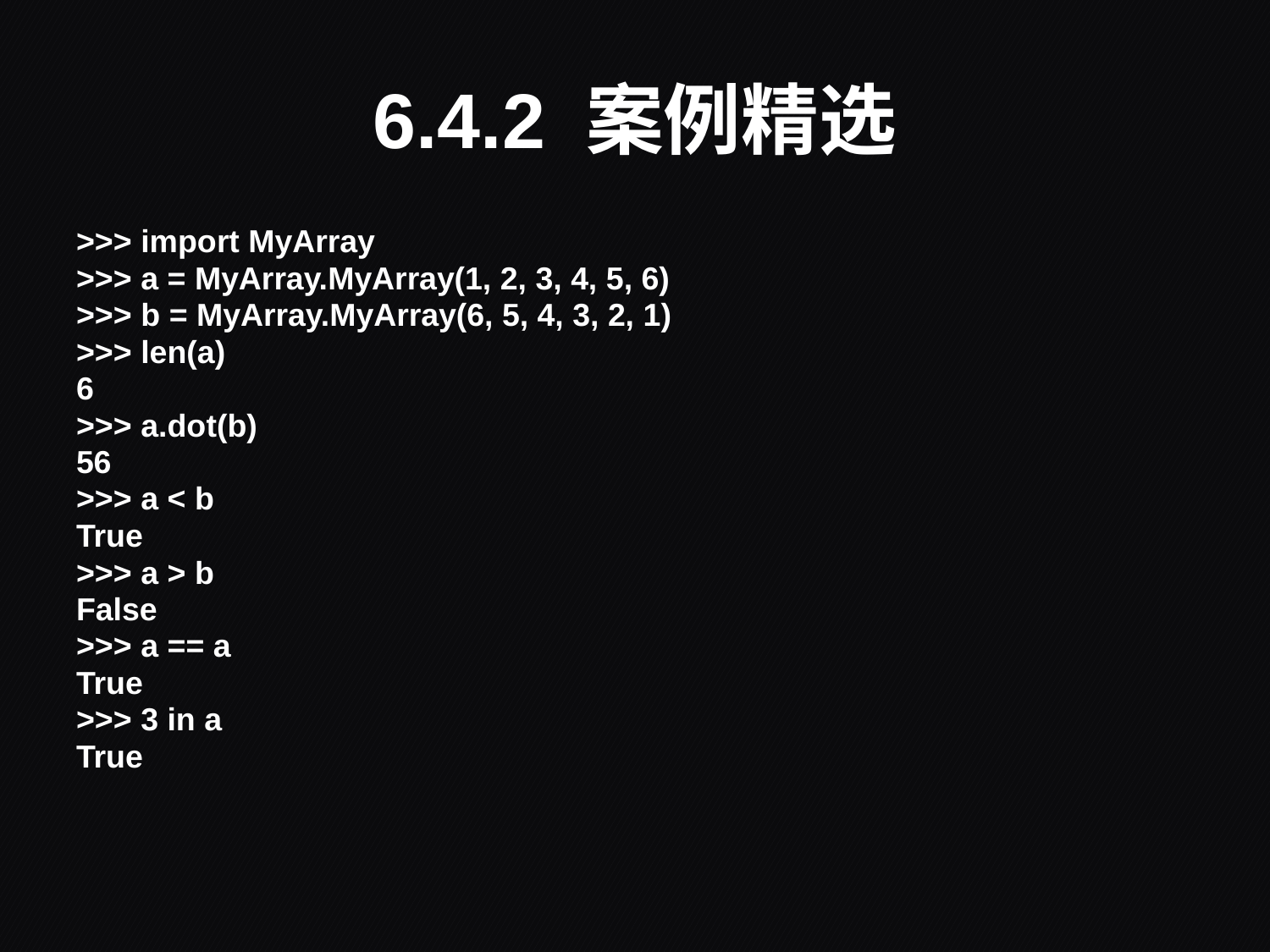

# 6.4.2 案例精选
>>> import MyArray
>>> a = MyArray.MyArray(1, 2, 3, 4, 5, 6)
>>> b = MyArray.MyArray(6, 5, 4, 3, 2, 1)
>>> len(a)
6
>>> a.dot(b)
56
>>> a < b
True
>>> a > b
False
>>> a == a
True
>>> 3 in a
True